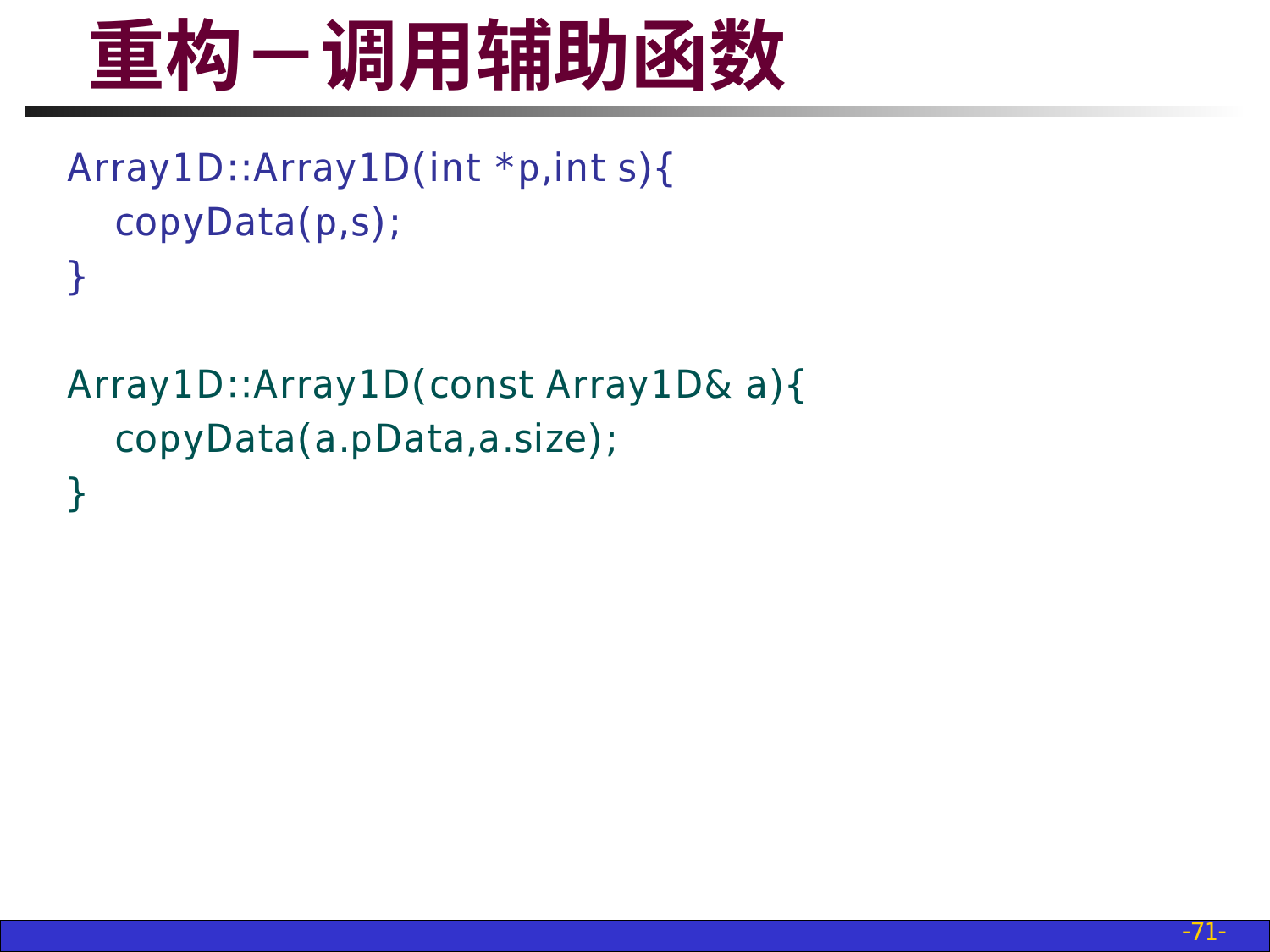

# 重构－调用辅助函数
Array1D::Array1D(int *p,int s){
	copyData(p,s);
}

Array1D::Array1D(const Array1D& a){
	copyData(a.pData,a.size);
}
-71-